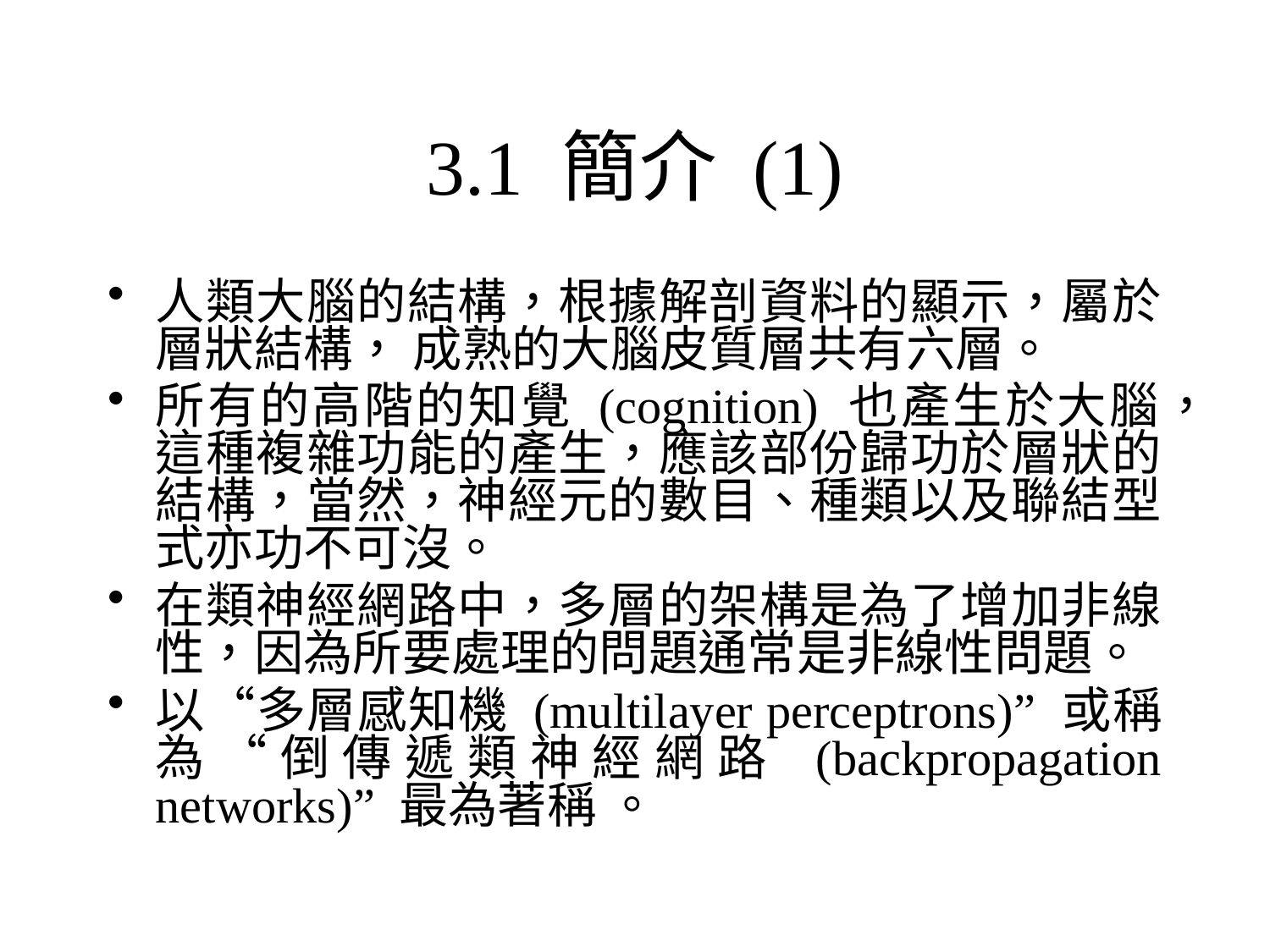

# 3.1 簡介 (1)
人類大腦的結構，根據解剖資料的顯示，屬於層狀結構， 成熟的大腦皮質層共有六層。
所有的高階的知覺 (cognition) 也產生於大腦，這種複雜功能的產生，應該部份歸功於層狀的結構，當然，神經元的數目、種類以及聯結型式亦功不可沒。
在類神經網路中，多層的架構是為了增加非線性，因為所要處理的問題通常是非線性問題。
以“多層感知機 (multilayer perceptrons)” 或稱為“倒傳遞類神經網路 (backpropagation networks)” 最為著稱 。